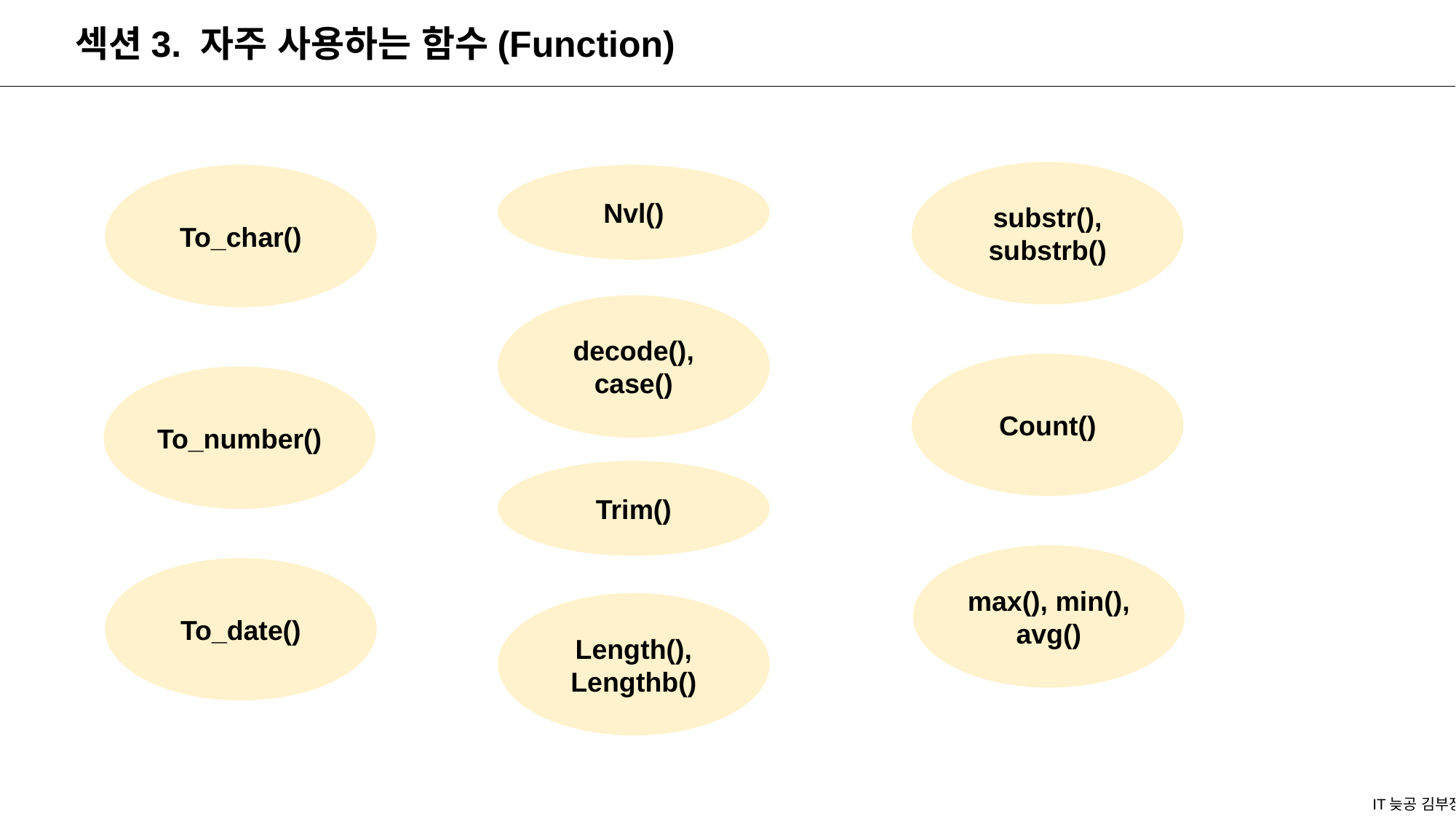

섹션3. 자주 사용하는 함수(Function)
substr(),
substrb()
To_char()
Nvl()
decode(), case()
Count()
To_number()
Trim()
max(), min(), avg()
To_date()
Length(),
Lengthb()
IT늦공 김부장